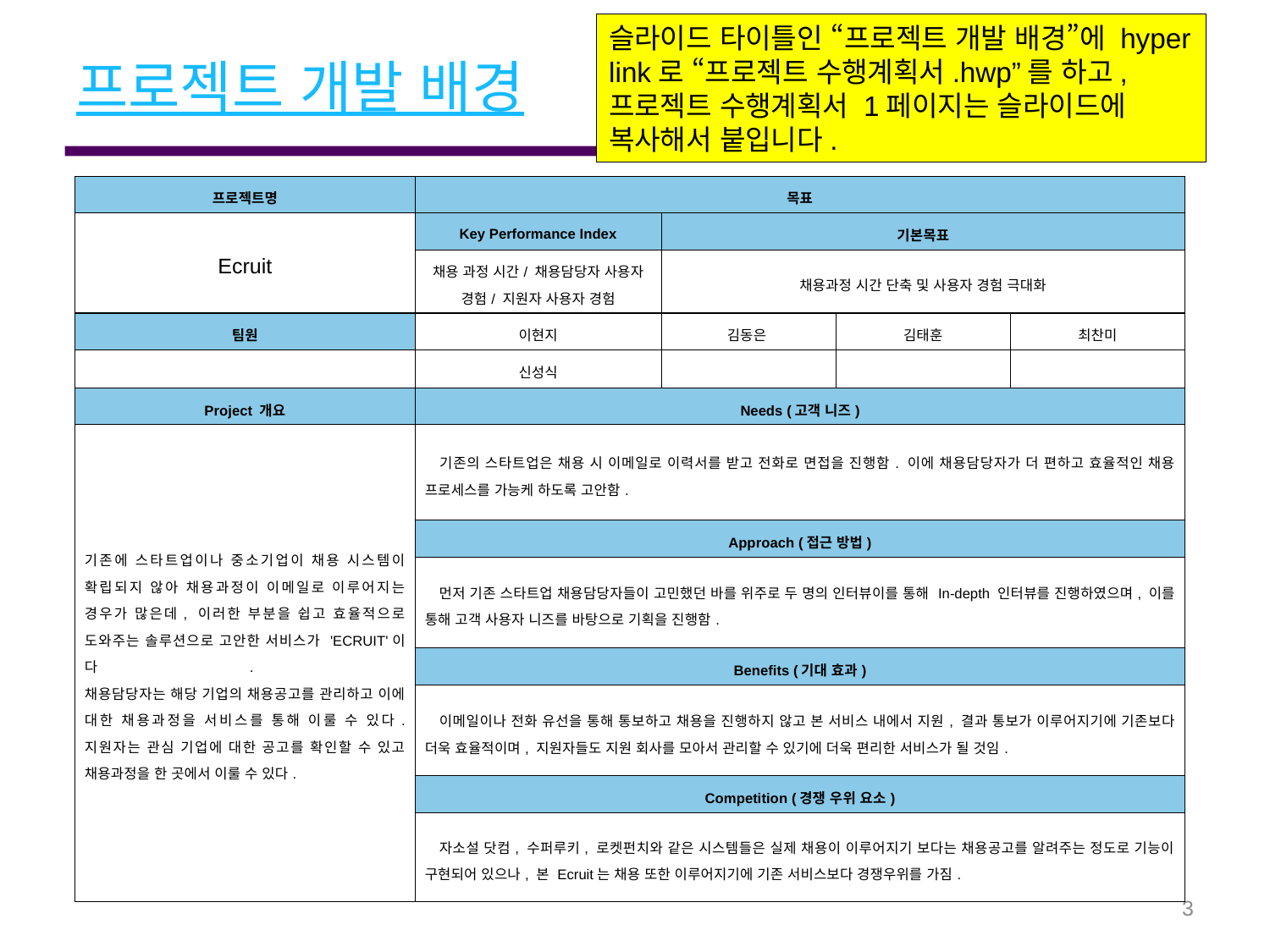

슬라이드 타이틀인 “프로젝트 개발 배경”에 hyper link로 “프로젝트 수행계획서.hwp”를 하고, 프로젝트 수행계획서 1페이지는 슬라이드에 복사해서 붙입니다.
# 프로젝트 개발 배경
| 프로젝트명 | 목표 |  |  |  |
| --- | --- | --- | --- | --- |
| Ecruit | Key Performance Index | 기본목표 |  |  |
|  | 채용 과정 시간/ 채용담당자 사용자 경험/ 지원자 사용자 경험 | 채용과정 시간 단축 및 사용자 경험 극대화 |  |  |
| 팀원 | 이현지 | 김동은 | 김태훈 | 최찬미 |
|  | 신성식 |  |  |  |
| Project 개요 | Needs (고객 니즈) |  |  |  |
| 기존에 스타트업이나 중소기업이 채용 시스템이 확립되지 않아 채용과정이 이메일로 이루어지는 경우가 많은데, 이러한 부분을 쉽고 효율적으로 도와주는 솔루션으로 고안한 서비스가 'ECRUIT'이다. 채용담당자는 해당 기업의 채용공고를 관리하고 이에 대한 채용과정을 서비스를 통해 이룰 수 있다. 지원자는 관심 기업에 대한 공고를 확인할 수 있고 채용과정을 한 곳에서 이룰 수 있다. | 기존의 스타트업은 채용 시 이메일로 이력서를 받고 전화로 면접을 진행함. 이에 채용담당자가 더 편하고 효율적인 채용 프로세스를 가능케 하도록 고안함. |  |  |  |
|  | Approach (접근 방법) |  |  |  |
|  | 먼저 기존 스타트업 채용담당자들이 고민했던 바를 위주로 두 명의 인터뷰이를 통해 In-depth 인터뷰를 진행하였으며, 이를 통해 고객 사용자 니즈를 바탕으로 기획을 진행함. |  |  |  |
|  | Benefits (기대 효과) |  |  |  |
|  | 이메일이나 전화 유선을 통해 통보하고 채용을 진행하지 않고 본 서비스 내에서 지원, 결과 통보가 이루어지기에 기존보다 더욱 효율적이며, 지원자들도 지원 회사를 모아서 관리할 수 있기에 더욱 편리한 서비스가 될 것임. |  |  |  |
|  | Competition (경쟁 우위 요소) |  |  |  |
|  | 자소설 닷컴, 수퍼루키, 로켓펀치와 같은 시스템들은 실제 채용이 이루어지기 보다는 채용공고를 알려주는 정도로 기능이 구현되어 있으나, 본 Ecruit는 채용 또한 이루어지기에 기존 서비스보다 경쟁우위를 가짐. |  |  |  |
3